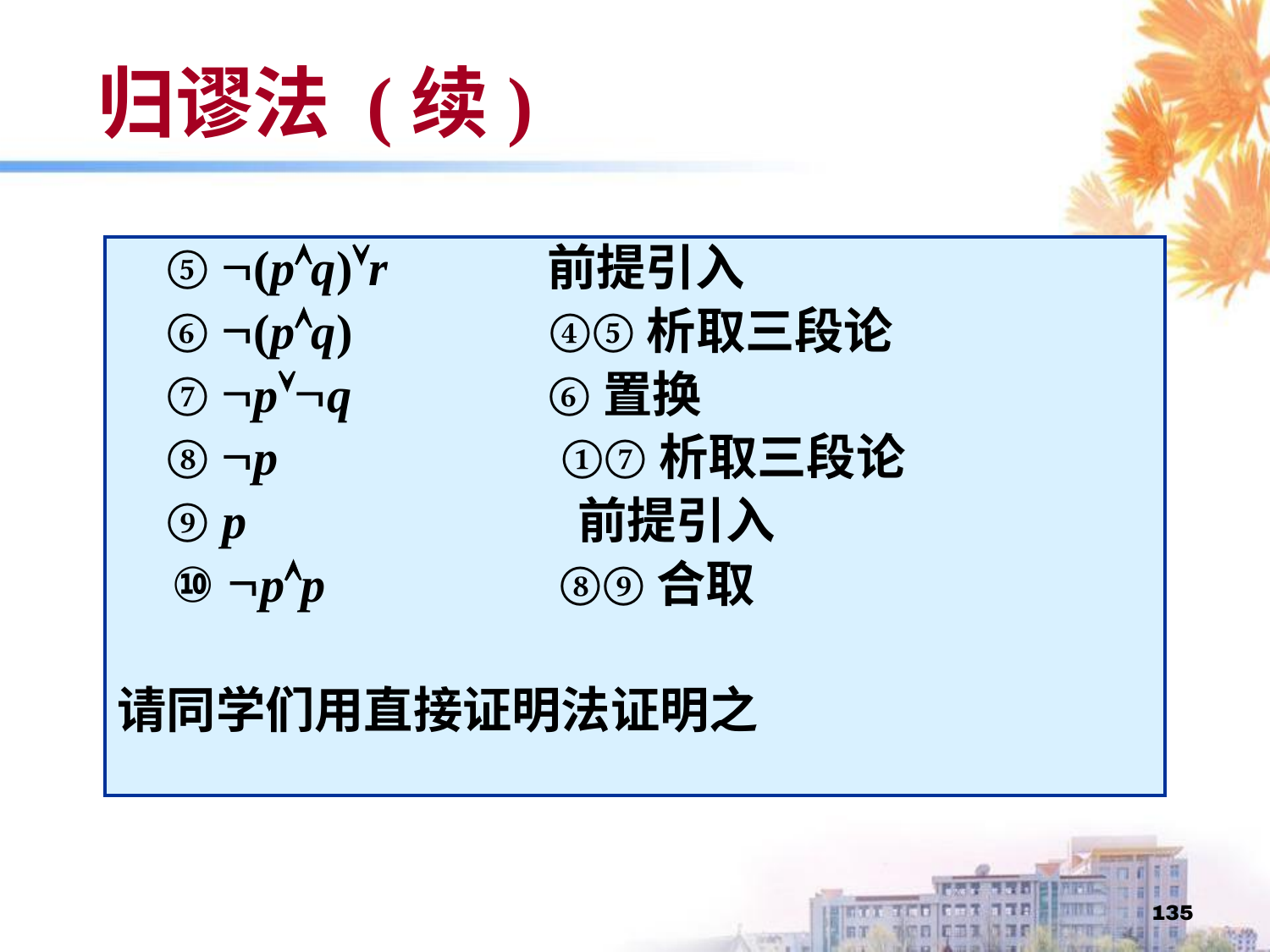

# 归谬法 (续)
    ⑤ ¬(p∧q)∨r            前提引入
    ⑥ ¬(p∧q)                ④⑤析取三段论
    ⑦ ¬p∨¬q                ⑥置换
    ⑧ ¬p                       ①⑦析取三段论
    ⑨ p                          前提引入
    ⑩ ¬p∧p                   ⑧⑨合取

请同学们用直接证明法证明之
135